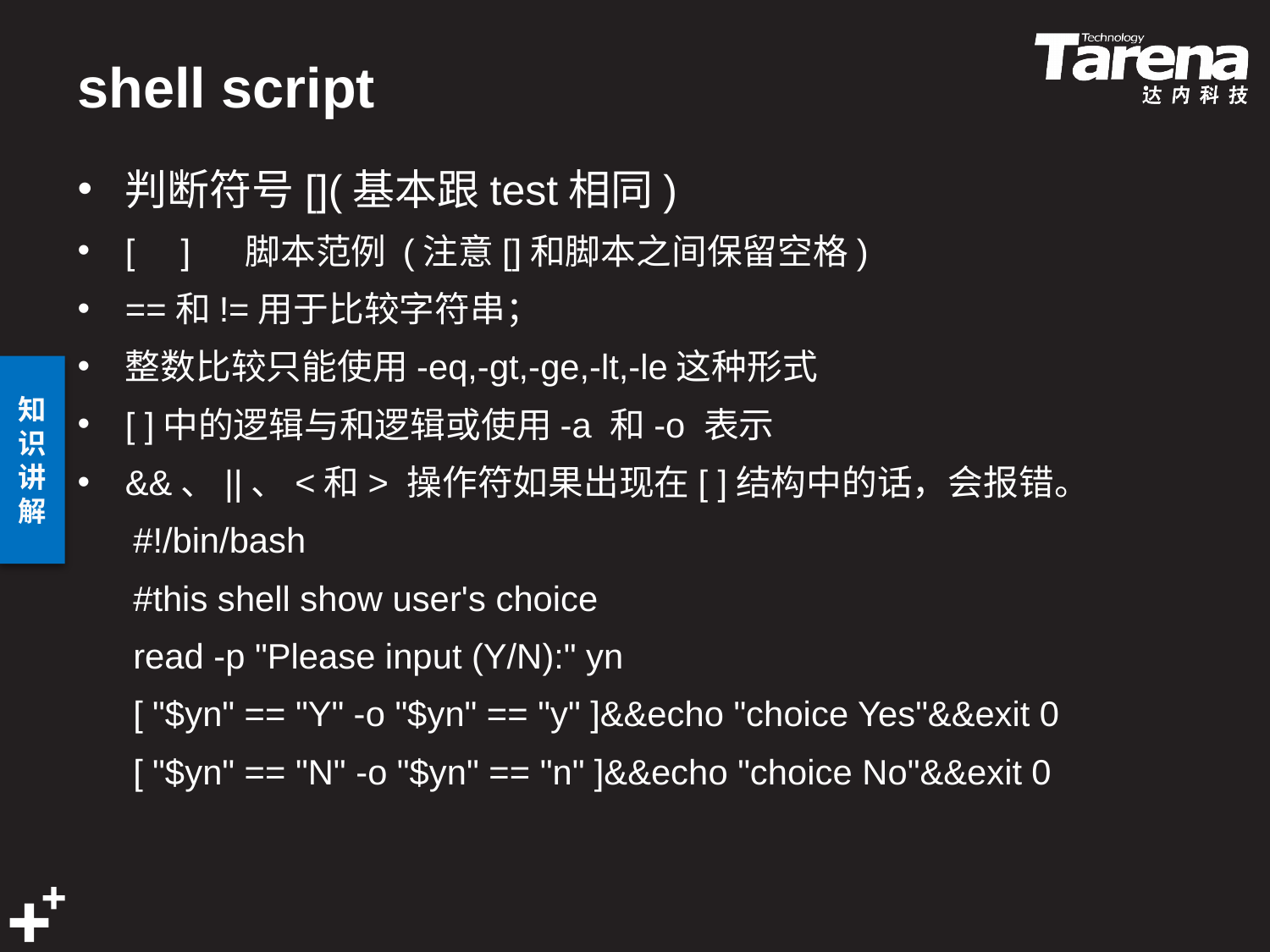

# shell script
判断符号[](基本跟test相同)
[  ]  脚本范例 (注意[]和脚本之间保留空格)
==和!=用于比较字符串；
整数比较只能使用-eq,-gt,-ge,-lt,-le这种形式
[ ]中的逻辑与和逻辑或使用-a 和-o 表示
&&、||、<和> 操作符如果出现在[ ]结构中的话，会报错。
#!/bin/bash
#this shell show user's choice
read -p "Please input (Y/N):" yn
[ "$yn" == "Y" -o "$yn" == "y" ]&&echo "choice Yes"&&exit 0
[ "$yn" == "N" -o "$yn" == "n" ]&&echo "choice No"&&exit 0